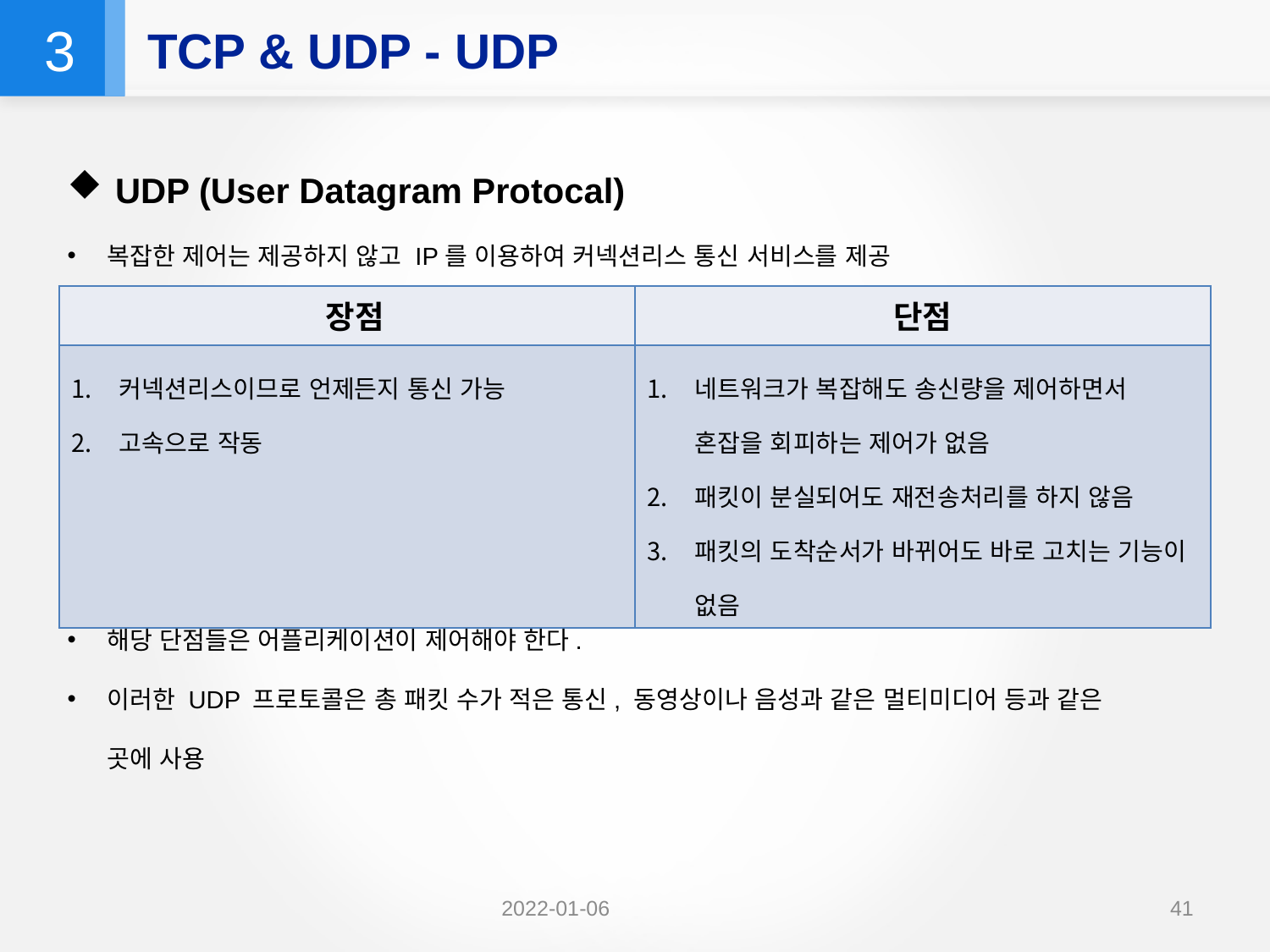

3
TCP & UDP - UDP
UDP (User Datagram Protocal)
복잡한 제어는 제공하지 않고 IP를 이용하여 커넥션리스 통신 서비스를 제공
| 장점 | 단점 |
| --- | --- |
| 커넥션리스이므로 언제든지 통신 가능 고속으로 작동 | 네트워크가 복잡해도 송신량을 제어하면서 혼잡을 회피하는 제어가 없음 패킷이 분실되어도 재전송처리를 하지 않음 패킷의 도착순서가 바뀌어도 바로 고치는 기능이 없음 |
해당 단점들은 어플리케이션이 제어해야 한다.
이러한 UDP 프로토콜은 총 패킷 수가 적은 통신, 동영상이나 음성과 같은 멀티미디어 등과 같은 곳에 사용
2022-01-06
41